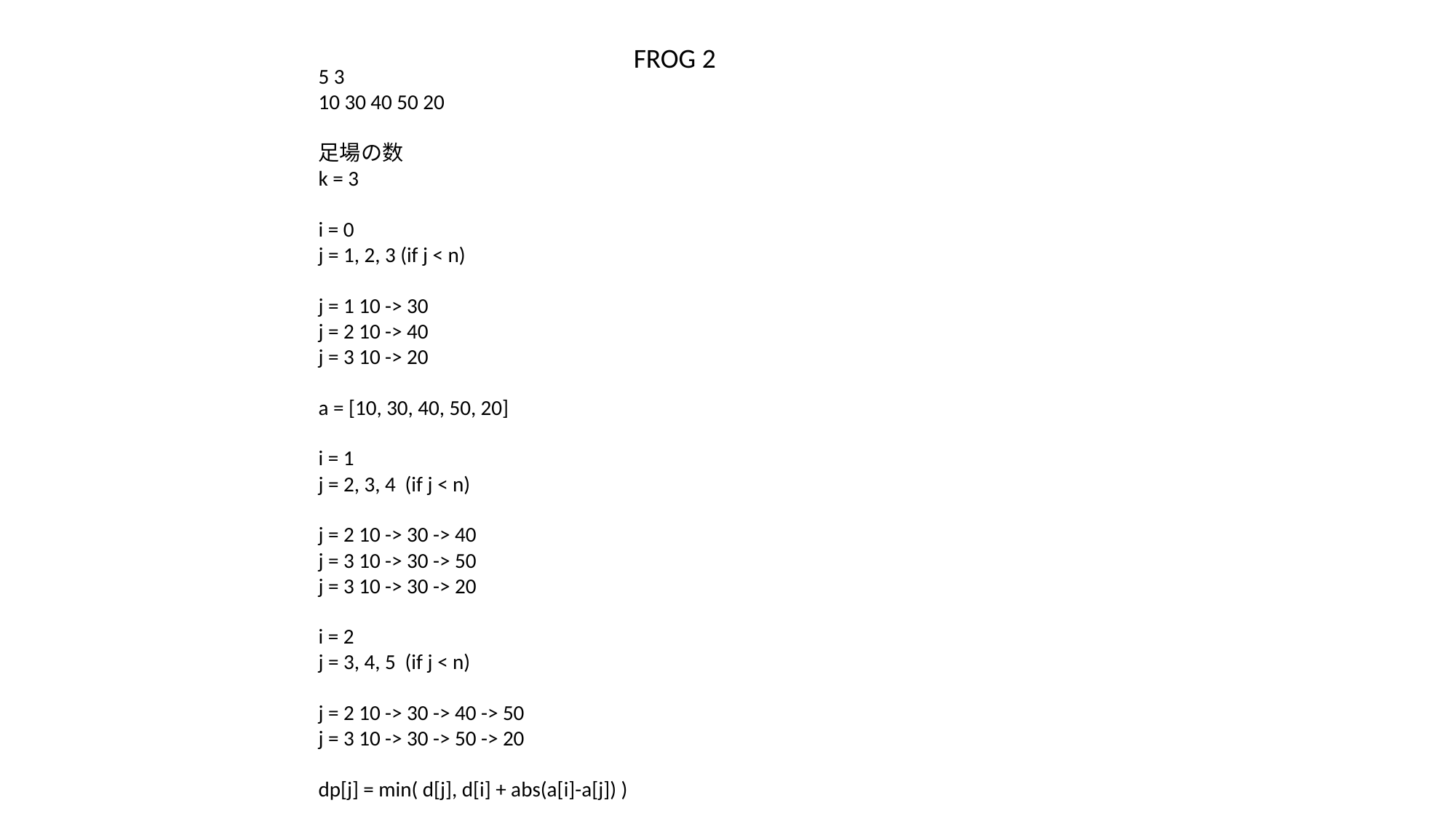

FROG 2
5 3
10 30 40 50 20

足場の数
k = 3

i = 0
j = 1, 2, 3 (if j < n)

j = 1 10 -> 30
j = 2 10 -> 40
j = 3 10 -> 20

a = [10, 30, 40, 50, 20]

i = 1
j = 2, 3, 4  (if j < n)

j = 2 10 -> 30 -> 40
j = 3 10 -> 30 -> 50
j = 3 10 -> 30 -> 20

i = 2
j = 3, 4, 5  (if j < n)

j = 2 10 -> 30 -> 40 -> 50
j = 3 10 -> 30 -> 50 -> 20

dp[j] = min( d[j], d[i] + abs(a[i]-a[j]) )